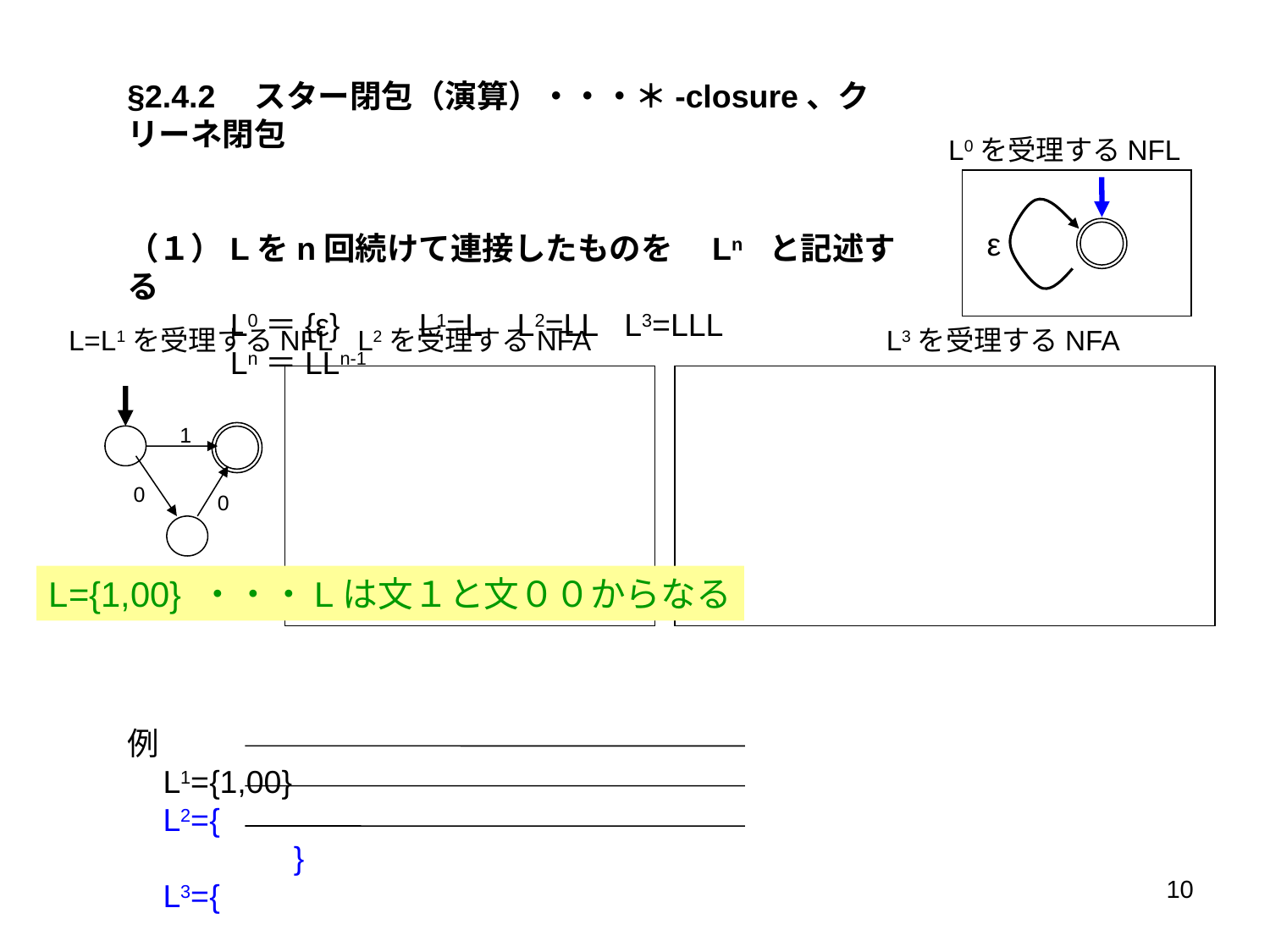

§2.4.2　スター閉包（演算）・・・＊-closure、クリーネ閉包

（１）Lをn回続けて連接したものを　Ln　と記述する
　　　L0＝{ε}　　L1=L    L2=LL   L3=LLL
　　　Ln＝LLn-1

例
    L1={1,00}
    L2={　　　　　　　　　　　　　　　　　　　　　　　　　　}
    L3={
　　　　　　　　　　　　　　　　　　　　　　　　　　　　　　　}
L0を受理するNFL

ε

L=L1を受理するNFL
L2を受理するNFA　　　　　　　　　　L3を受理するNFA

1

0
0

L={1,00} ・・・Lは文１と文００からなる

10